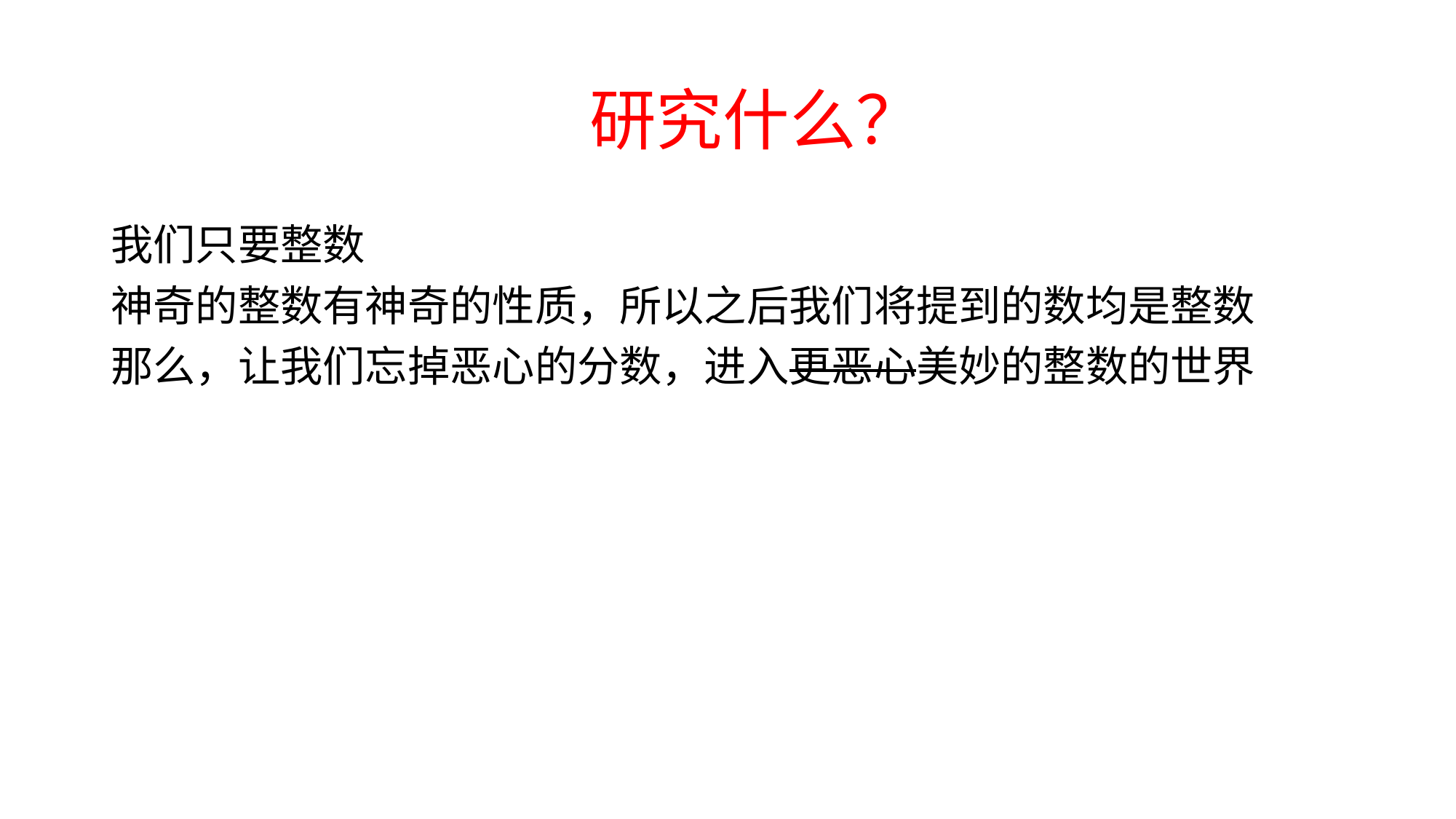

# 研究什么？
我们只要整数
神奇的整数有神奇的性质，所以之后我们将提到的数均是整数
那么，让我们忘掉恶心的分数，进入更恶心美妙的整数的世界